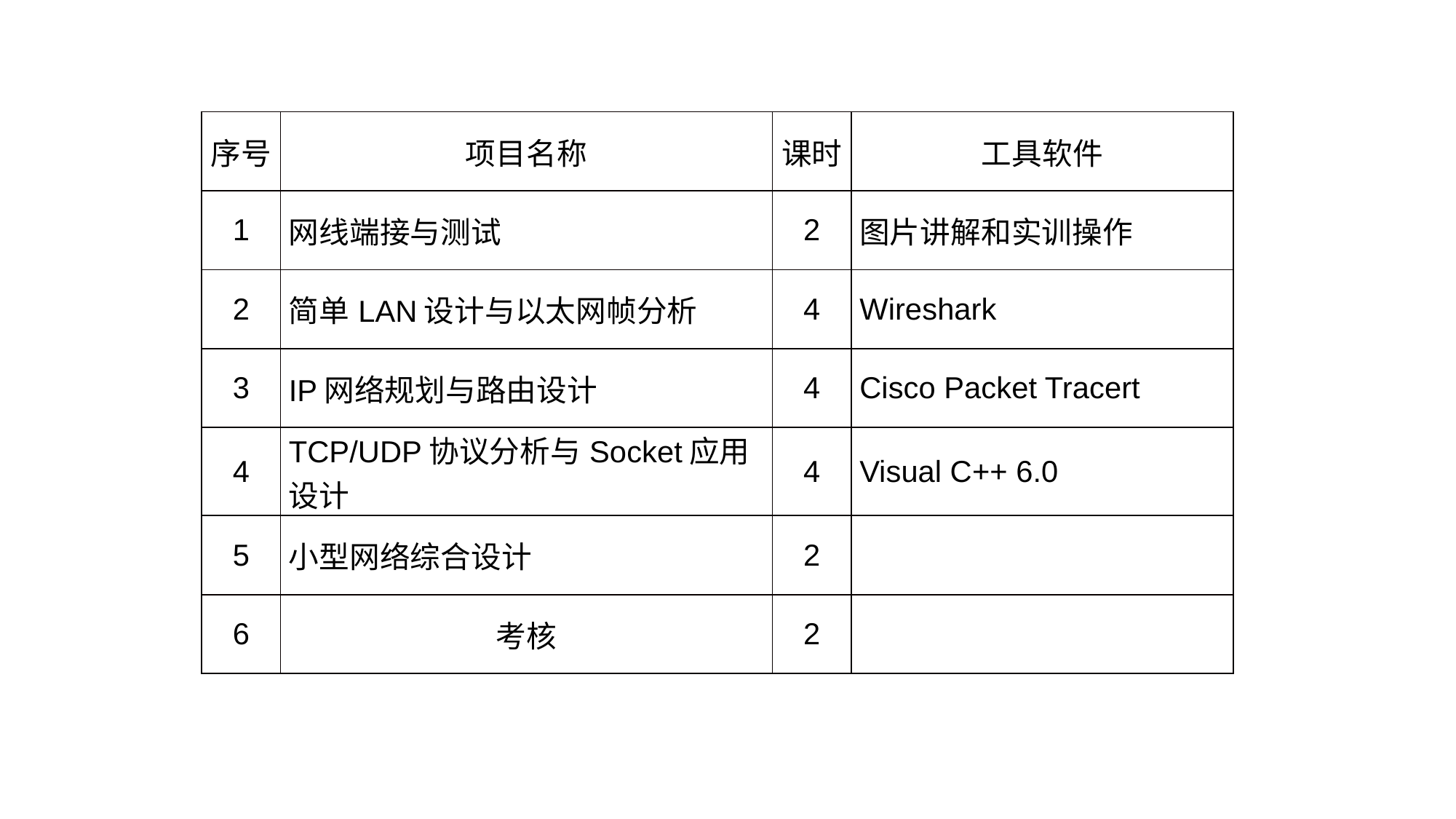

| 序号 | 项目名称 | 课时 | 工具软件 |
| --- | --- | --- | --- |
| 1 | 网线端接与测试 | 2 | 图片讲解和实训操作 |
| 2 | 简单LAN设计与以太网帧分析 | 4 | Wireshark |
| 3 | IP网络规划与路由设计 | 4 | Cisco Packet Tracert |
| 4 | TCP/UDP协议分析与Socket应用设计 | 4 | Visual C++ 6.0 |
| 5 | 小型网络综合设计 | 2 |  |
| 6 | 考核 | 2 |  |